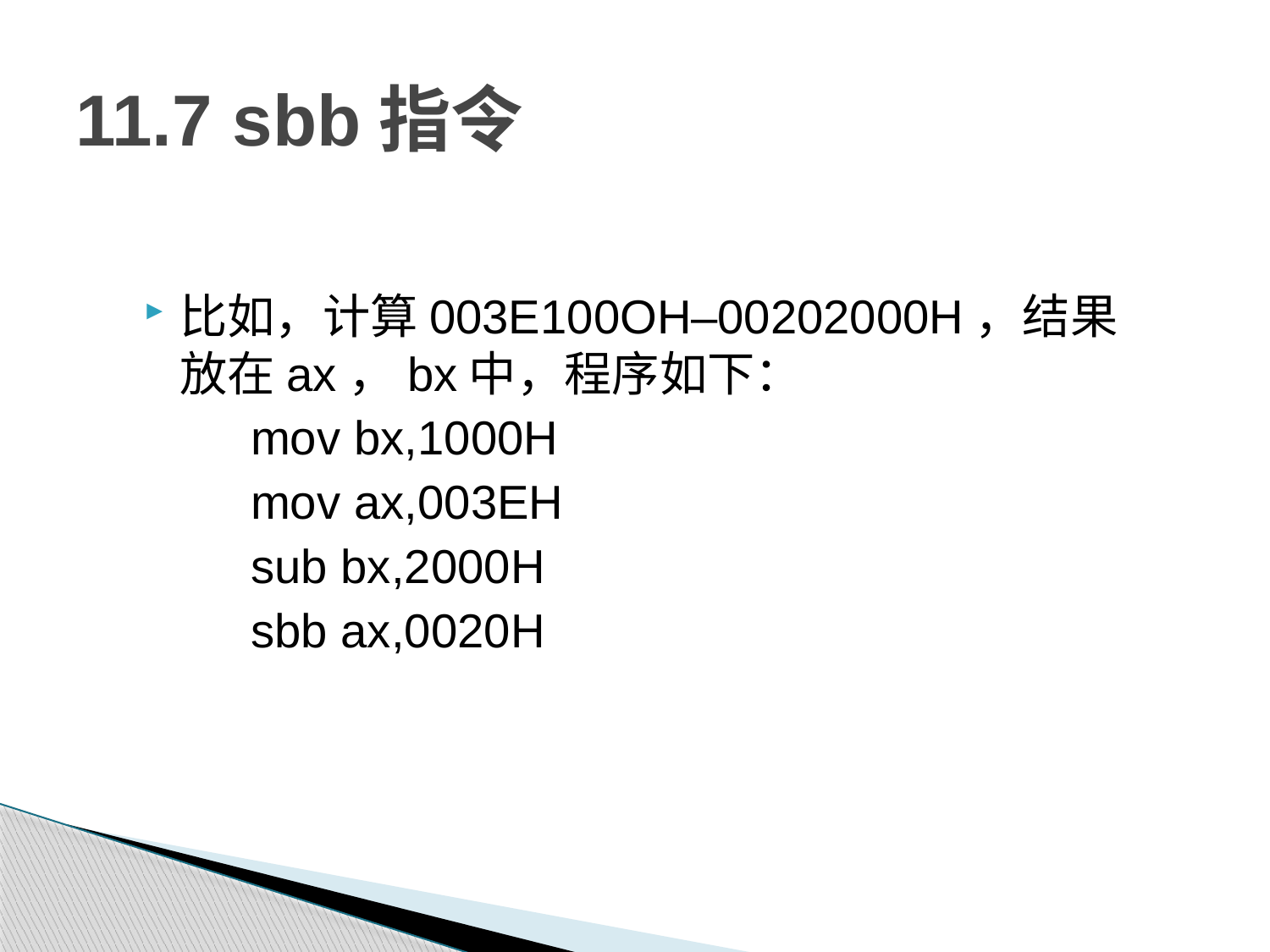

# 11.7 sbb指令
比如，计算003E100OH–00202000H，结果放在ax，bx中，程序如下：
        mov bx,1000H
        mov ax,003EH
        sub bx,2000H
        sbb ax,0020H